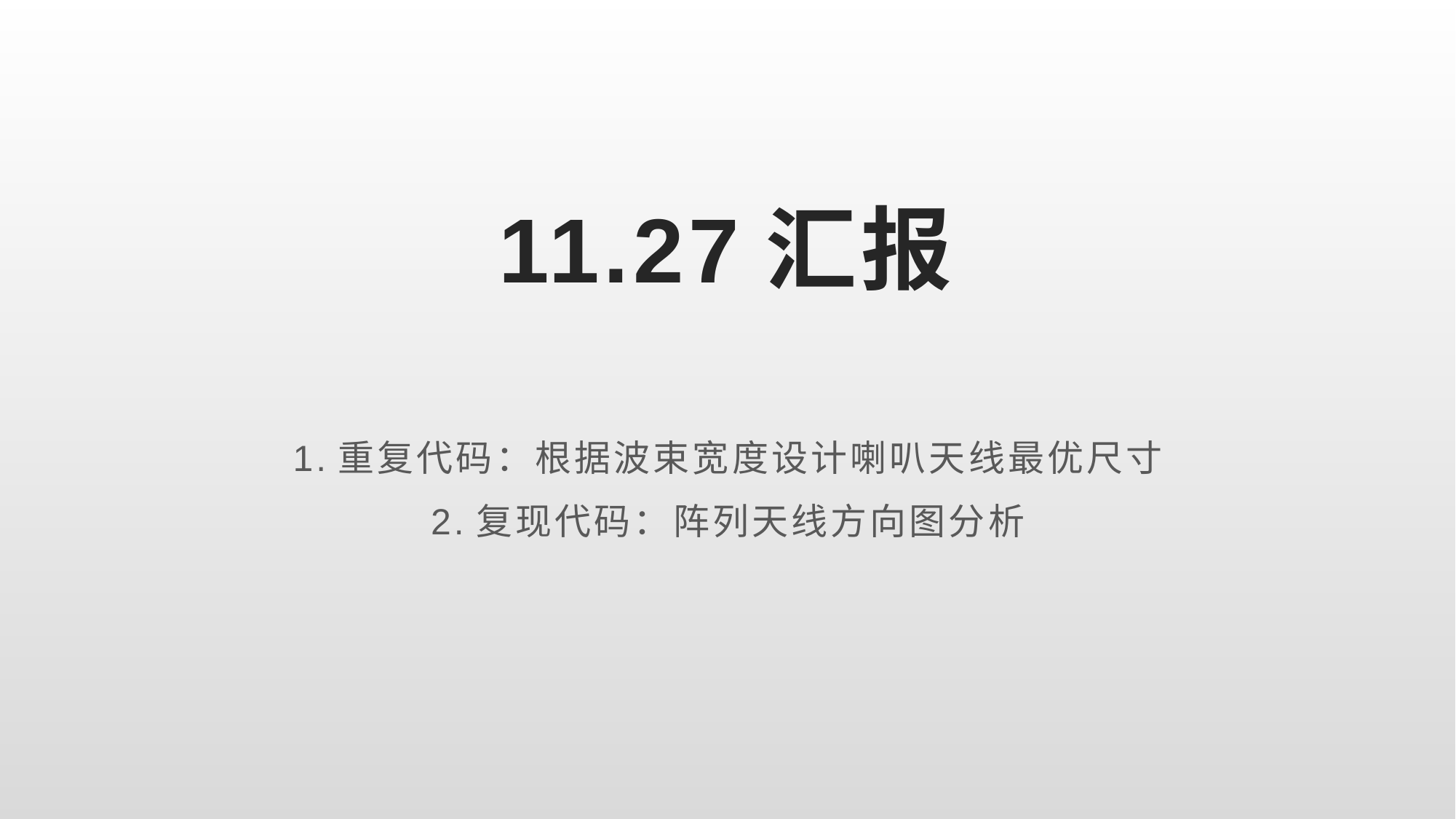

# 11.27汇报
1.重复代码：根据波束宽度设计喇叭天线最优尺寸
2.复现代码：阵列天线方向图分析